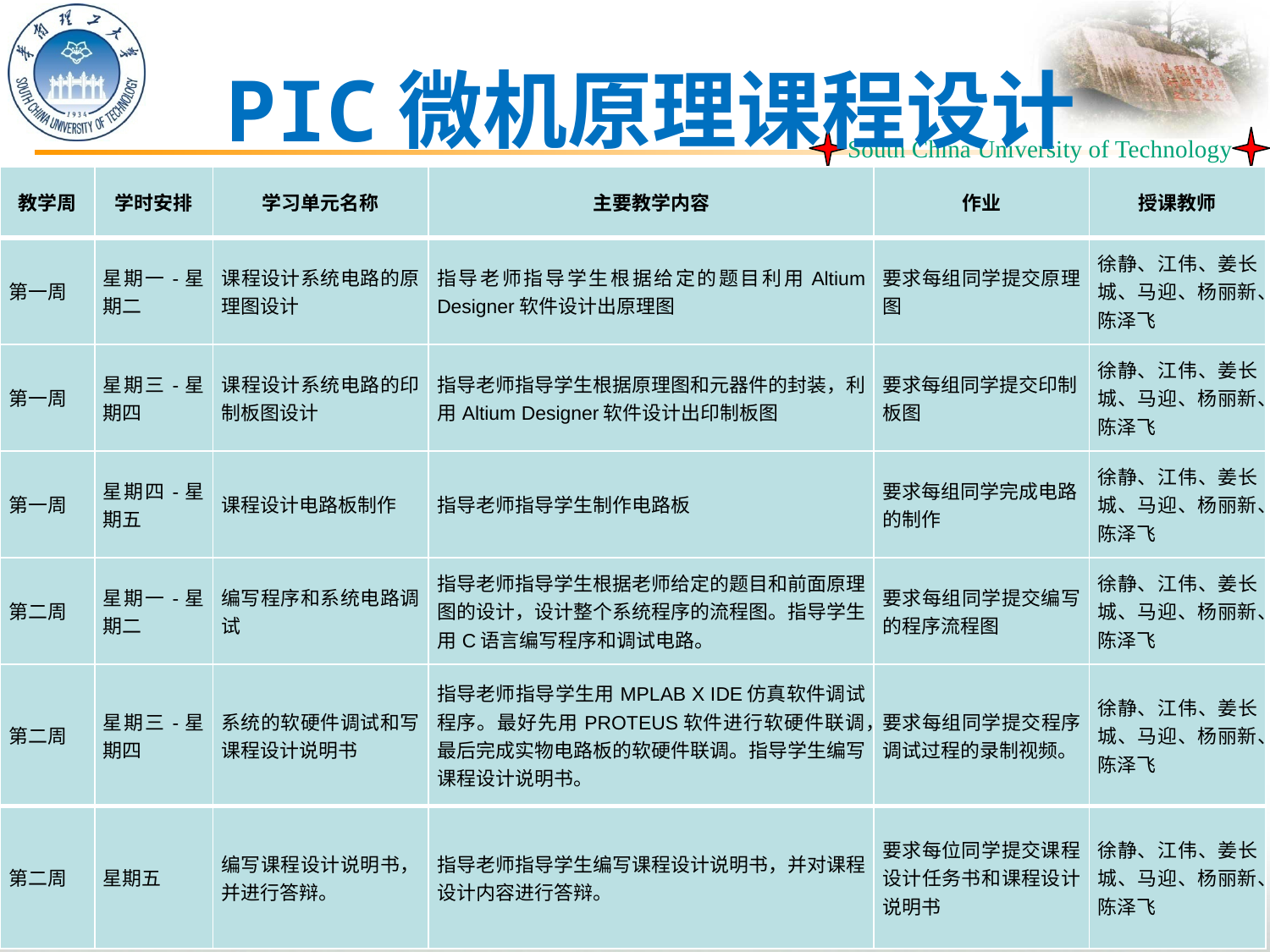

PIC微机原理课程设计
| 教学周 | 学时安排 | 学习单元名称 | 主要教学内容 | 作业 | 授课教师 |
| --- | --- | --- | --- | --- | --- |
| 第一周 | 星期一-星期二 | 课程设计系统电路的原理图设计 | 指导老师指导学生根据给定的题目利用Altium Designer软件设计出原理图 | 要求每组同学提交原理图 | 徐静、江伟、姜长城、马迎、杨丽新、陈泽飞 |
| 第一周 | 星期三-星期四 | 课程设计系统电路的印制板图设计 | 指导老师指导学生根据原理图和元器件的封装，利用Altium Designer软件设计出印制板图 | 要求每组同学提交印制板图 | 徐静、江伟、姜长城、马迎、杨丽新、陈泽飞 |
| 第一周 | 星期四-星期五 | 课程设计电路板制作 | 指导老师指导学生制作电路板 | 要求每组同学完成电路的制作 | 徐静、江伟、姜长城、马迎、杨丽新、陈泽飞 |
| 第二周 | 星期一-星期二 | 编写程序和系统电路调试 | 指导老师指导学生根据老师给定的题目和前面原理图的设计，设计整个系统程序的流程图。指导学生用C语言编写程序和调试电路。 | 要求每组同学提交编写的程序流程图 | 徐静、江伟、姜长城、马迎、杨丽新、陈泽飞 |
| 第二周 | 星期三-星期四 | 系统的软硬件调试和写课程设计说明书 | 指导老师指导学生用MPLAB X IDE仿真软件调试程序。最好先用PROTEUS软件进行软硬件联调，最后完成实物电路板的软硬件联调。指导学生编写课程设计说明书。 | 要求每组同学提交程序调试过程的录制视频。 | 徐静、江伟、姜长城、马迎、杨丽新、陈泽飞 |
| 第二周 | 星期五 | 编写课程设计说明书，并进行答辩。 | 指导老师指导学生编写课程设计说明书，并对课程设计内容进行答辩。 | 要求每位同学提交课程设计任务书和课程设计说明书 | 徐静、江伟、姜长城、马迎、杨丽新、陈泽飞 |